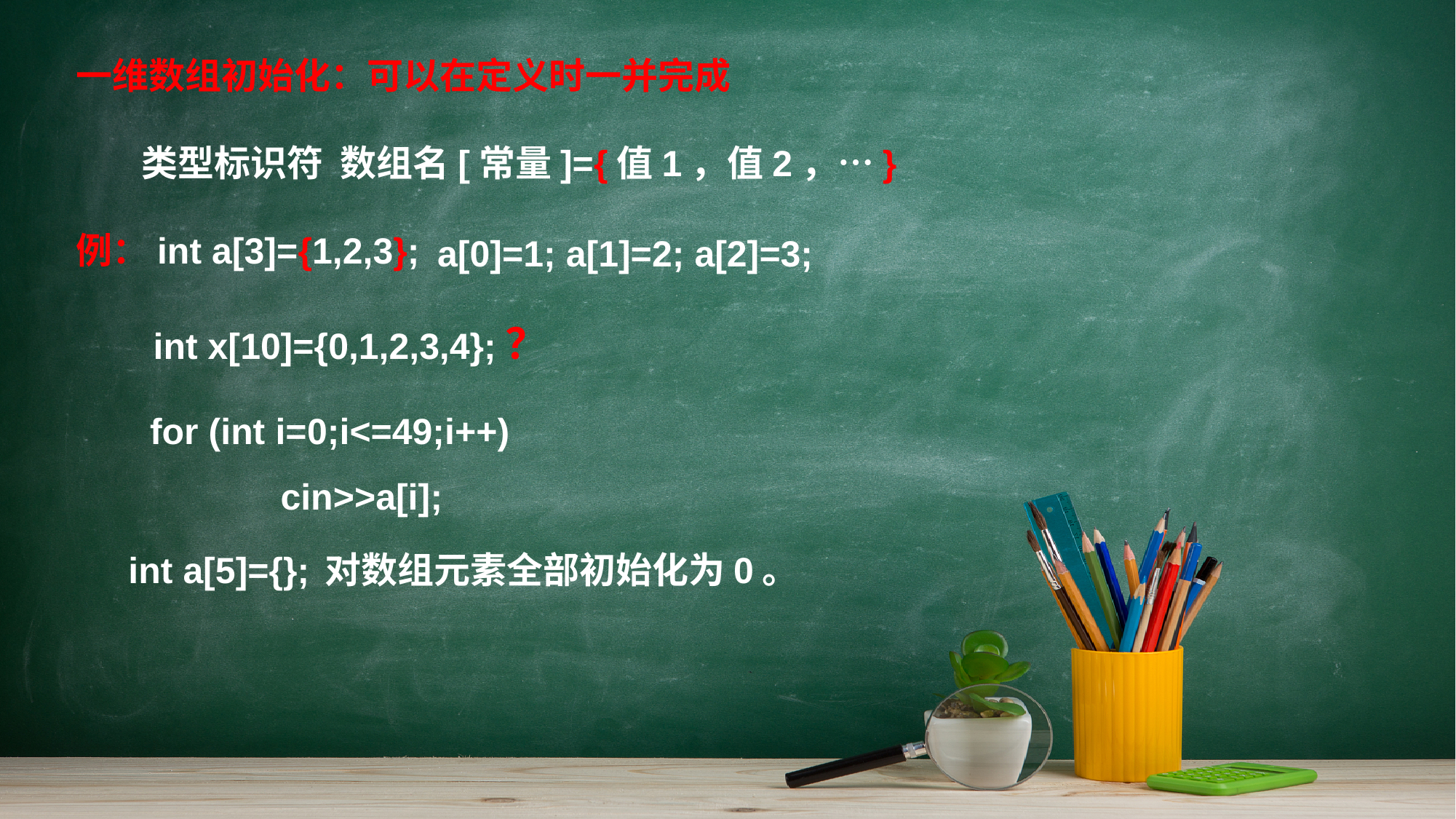

一维数组初始化：可以在定义时一并完成

       类型标识符  数组名[常量]={值1，值2，…}

例：int a[3]={1,2,3};

a[0]=1; a[1]=2; a[2]=3;
 int x[10]={0,1,2,3,4};？
for (int i=0;i<=49;i++)
　　      cin>>a[i];
int a[5]={};
对数组元素全部初始化为0。